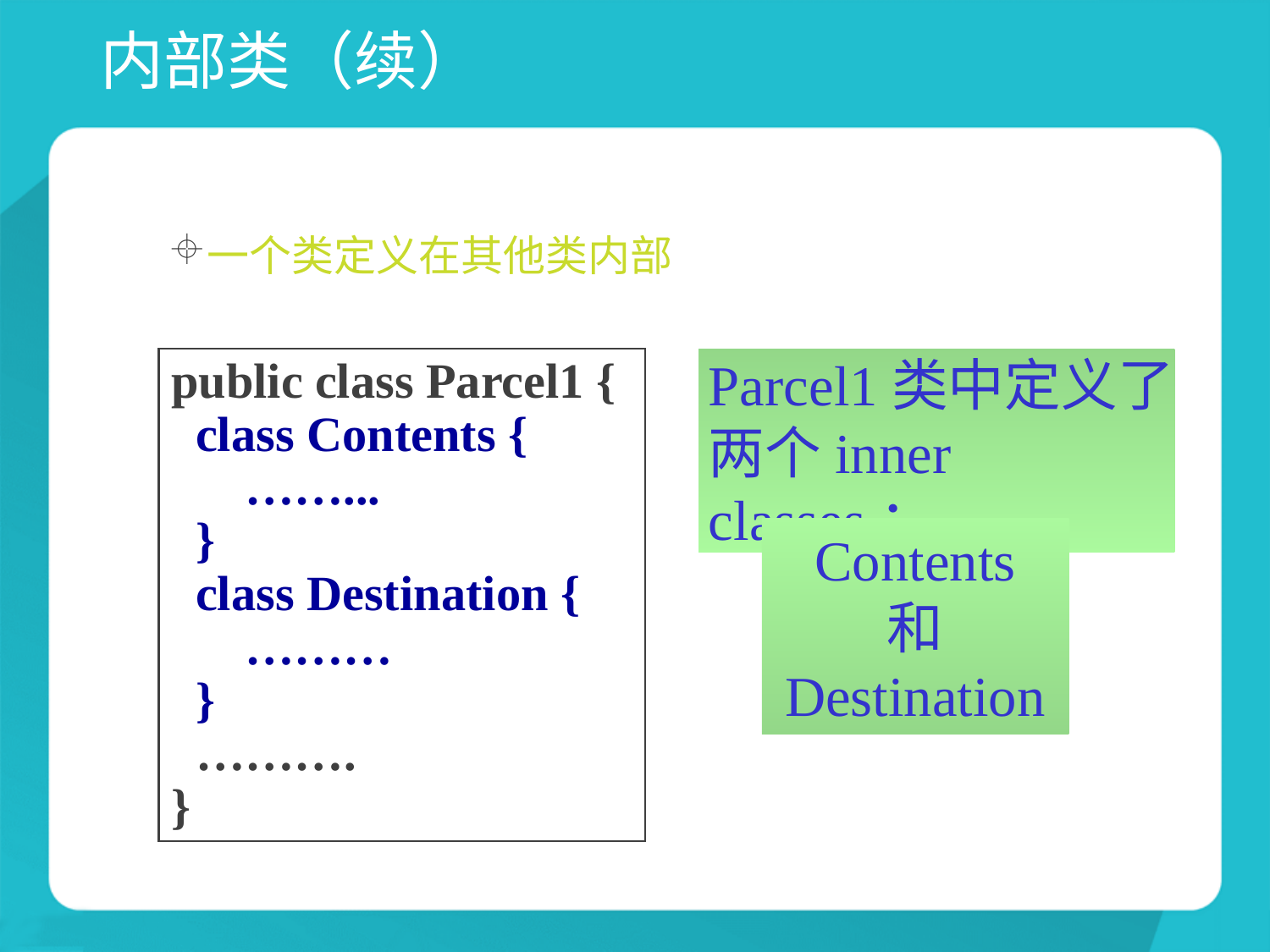

# 内部类（续）
一个类定义在其他类内部
public class Parcel1 {
  class Contents {
      ……...
  }
  class Destination {
      ………
  }
  ……….
}
Parcel1类中定义了
两个inner classes：
Contents
和
Destination